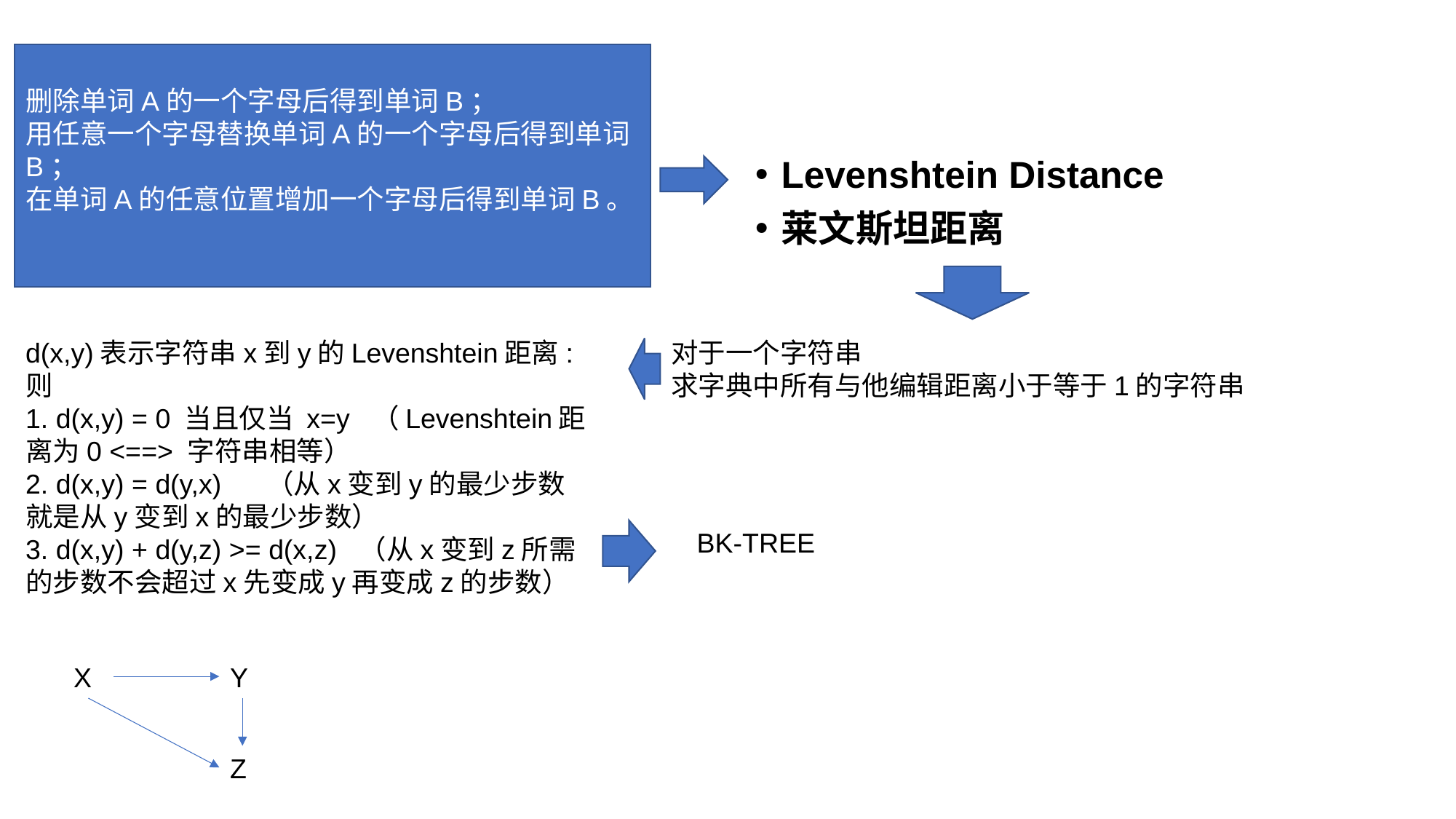

删除单词A的一个字母后得到单词B；
用任意一个字母替换单词A的一个字母后得到单词B；
在单词A的任意位置增加一个字母后得到单词B。

Levenshtein Distance
莱文斯坦距离

d(x,y)表示字符串x到y的Levenshtein距离:
则
1. d(x,y) = 0 当且仅当 x=y  （Levenshtein距离为0 <==> 字符串相等）
2. d(x,y) = d(y,x)     （从x变到y的最少步数就是从y变到x的最少步数）
3. d(x,y) + d(y,z) >= d(x,z)  （从x变到z所需的步数不会超过x先变成y再变成z的步数）

对于一个字符串
求字典中所有与他编辑距离小于等于1的字符串

BK-TREE
X
Y
Z